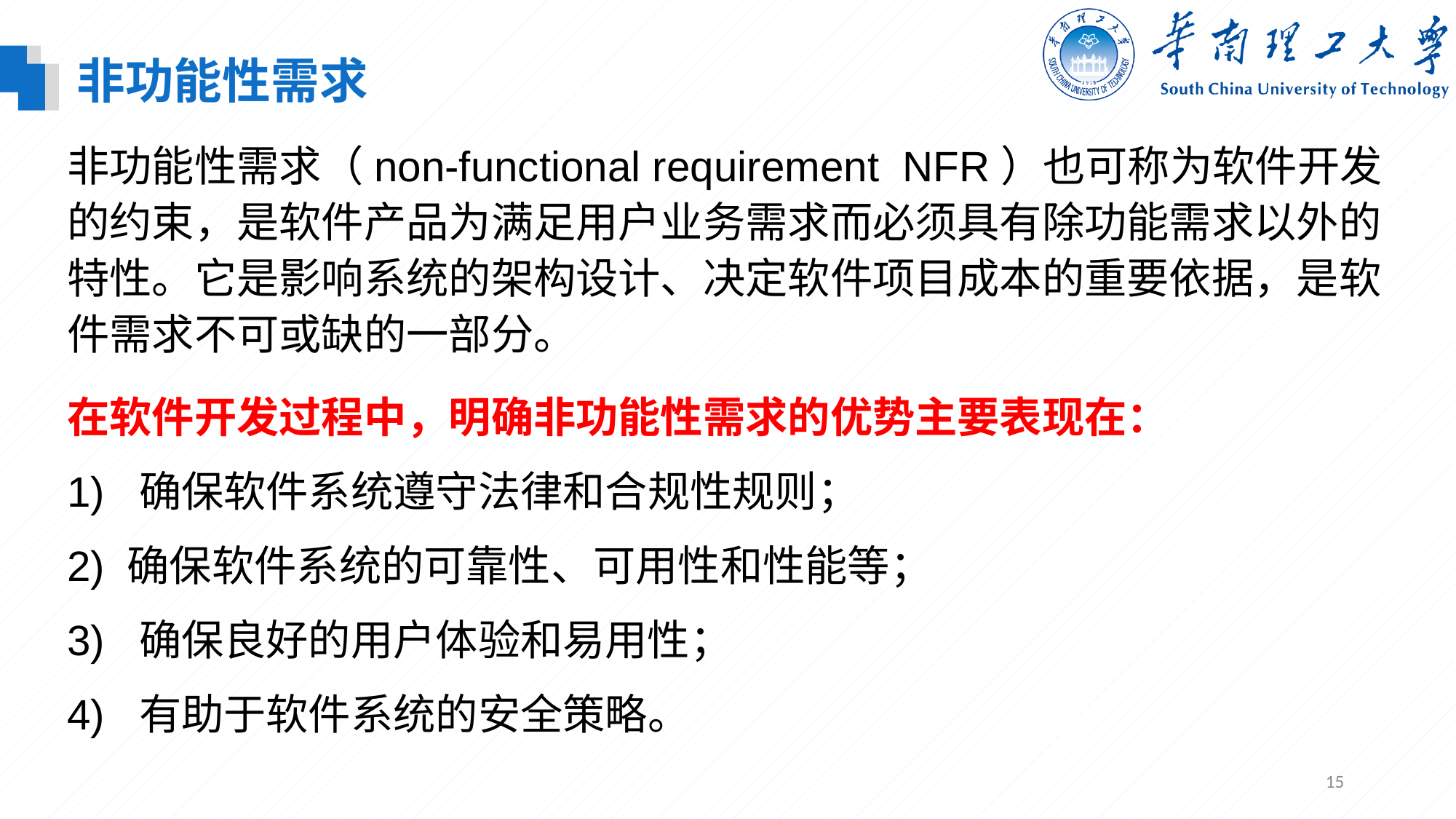

非功能性需求
非功能性需求（non-functional requirement  NFR）也可称为软件开发的约束，是软件产品为满足用户业务需求而必须具有除功能需求以外的特性。它是影响系统的架构设计、决定软件项目成本的重要依据，是软件需求不可或缺的一部分。
在软件开发过程中，明确非功能性需求的优势主要表现在：
1)  确保软件系统遵守法律和合规性规则；
2) 确保软件系统的可靠性、可用性和性能等；
3)  确保良好的用户体验和易用性；
4)  有助于软件系统的安全策略。
15